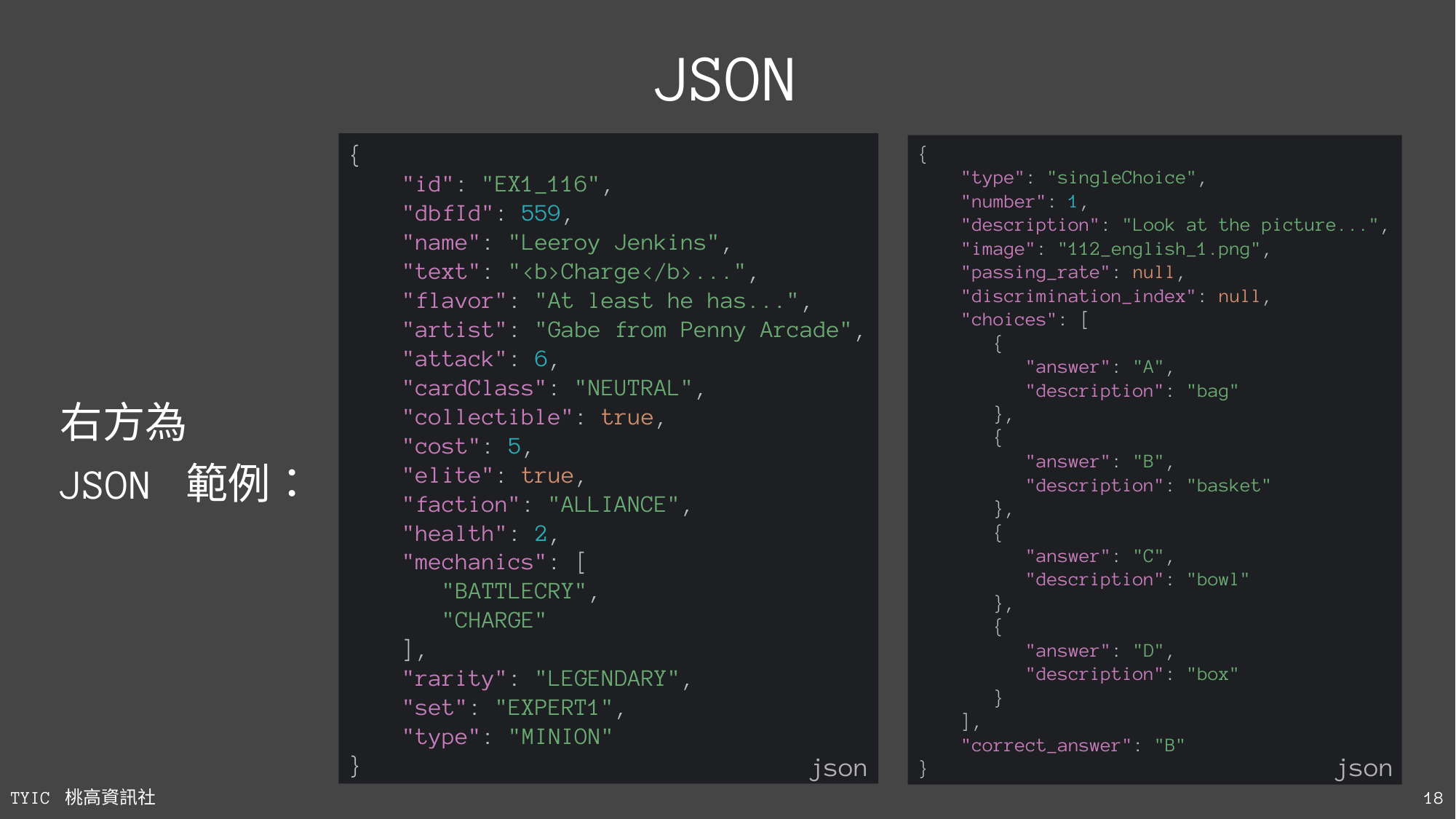

# JSON
{
    "id": "EX1_116",
    "dbfId": 559,
    "name": "Leeroy Jenkins",
    "text": "<b>Charge</b>...",
    "flavor": "At least he has...",
    "artist": "Gabe from Penny Arcade",
    "attack": 6,
    "cardClass": "NEUTRAL",
    "collectible": true,
    "cost": 5,
    "elite": true,
    "faction": "ALLIANCE",
    "health": 2,
    "mechanics": [
       "BATTLECRY",
       "CHARGE"
    ],
    "rarity": "LEGENDARY",
    "set": "EXPERT1",
    "type": "MINION"
}
json
{
    "type": "singleChoice",
    "number": 1,
    "description": "Look at the picture...",
    "image": "112_english_1.png",
    "passing_rate": null,
    "discrimination_index": null,
    "choices": [
       {
          "answer": "A",
          "description": "bag"
       },
       {
          "answer": "B",
          "description": "basket"
       },
       {
          "answer": "C",
          "description": "bowl"
       },
       {
          "answer": "D",
          "description": "box"
       }
    ],
    "correct_answer": "B"
}
json
右方為
JSON 範例：